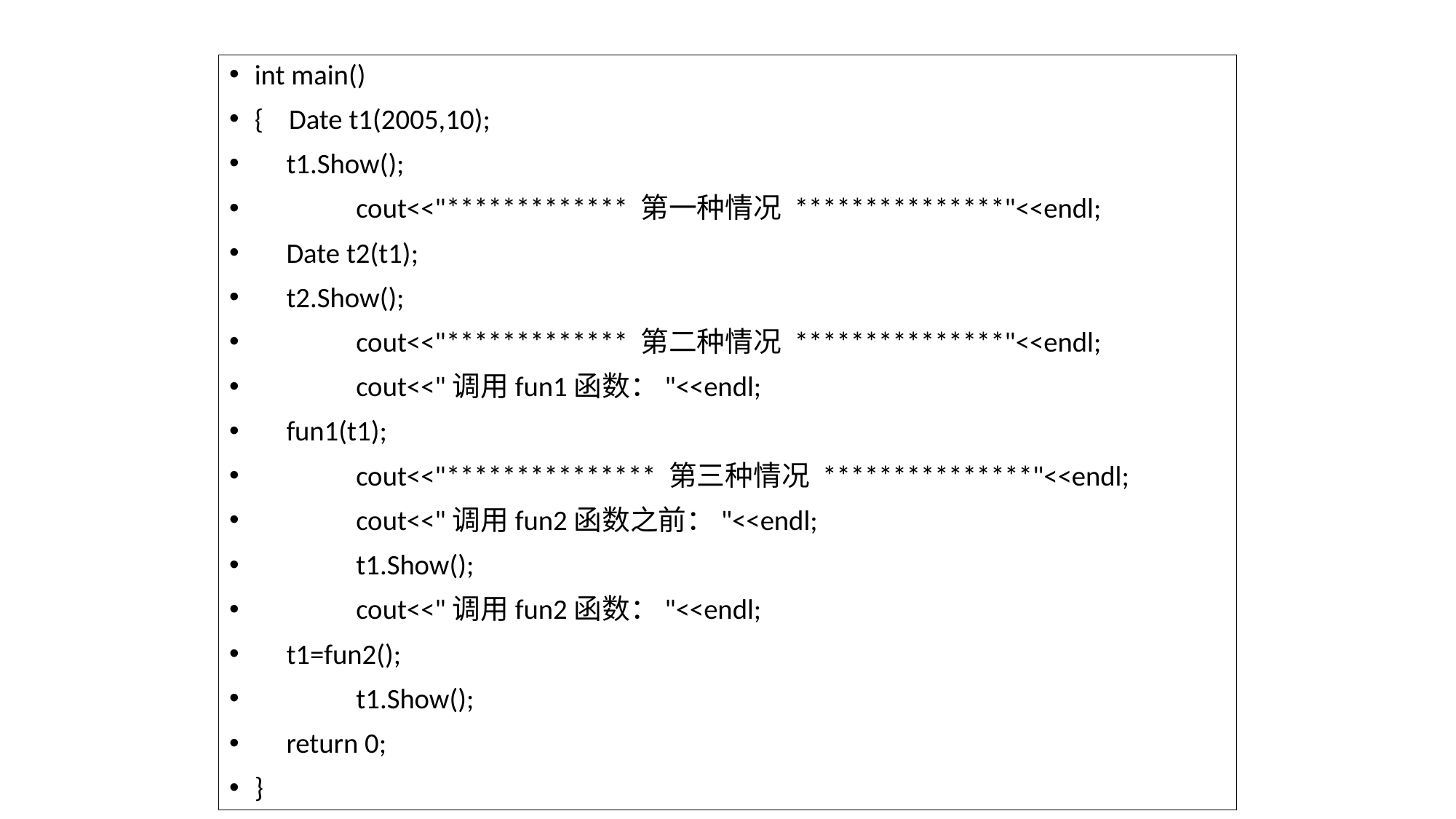

int main()
{    Date t1(2005,10);
     t1.Show();
	cout<<"************* 第一种情况 ***************"<<endl;
     Date t2(t1);
     t2.Show();
	cout<<"************* 第二种情况 ***************"<<endl;
	cout<<"调用fun1函数："<<endl;
     fun1(t1);
	cout<<"*************** 第三种情况 ***************"<<endl;
	cout<<"调用fun2函数之前："<<endl;
	t1.Show();
	cout<<"调用fun2函数："<<endl;
     t1=fun2();
	t1.Show();
     return 0;
}